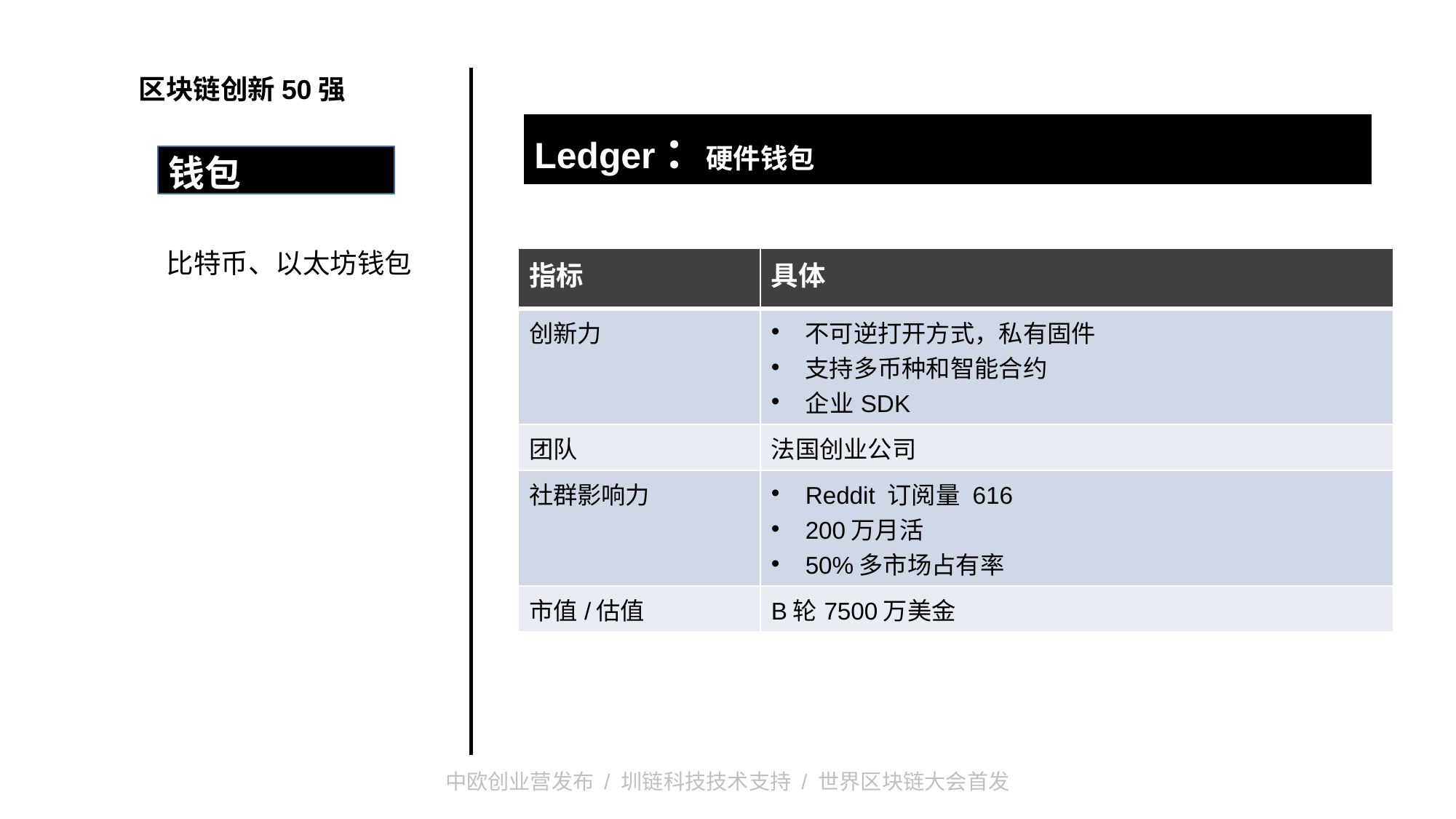

区块链创新50强
| Ledger：硬件钱包 |
| --- |
|  |
钱包
比特币、以太坊钱包
| 指标 | 具体 |
| --- | --- |
| 创新力 | 不可逆打开方式，私有固件 支持多币种和智能合约 企业SDK |
| 团队 | 法国创业公司 |
| 社群影响力 | Reddit 订阅量 616 200万月活 50%多市场占有率 |
| 市值/估值 | B轮7500万美金 |
中欧创业营发布 / 圳链科技技术支持 / 世界区块链大会首发